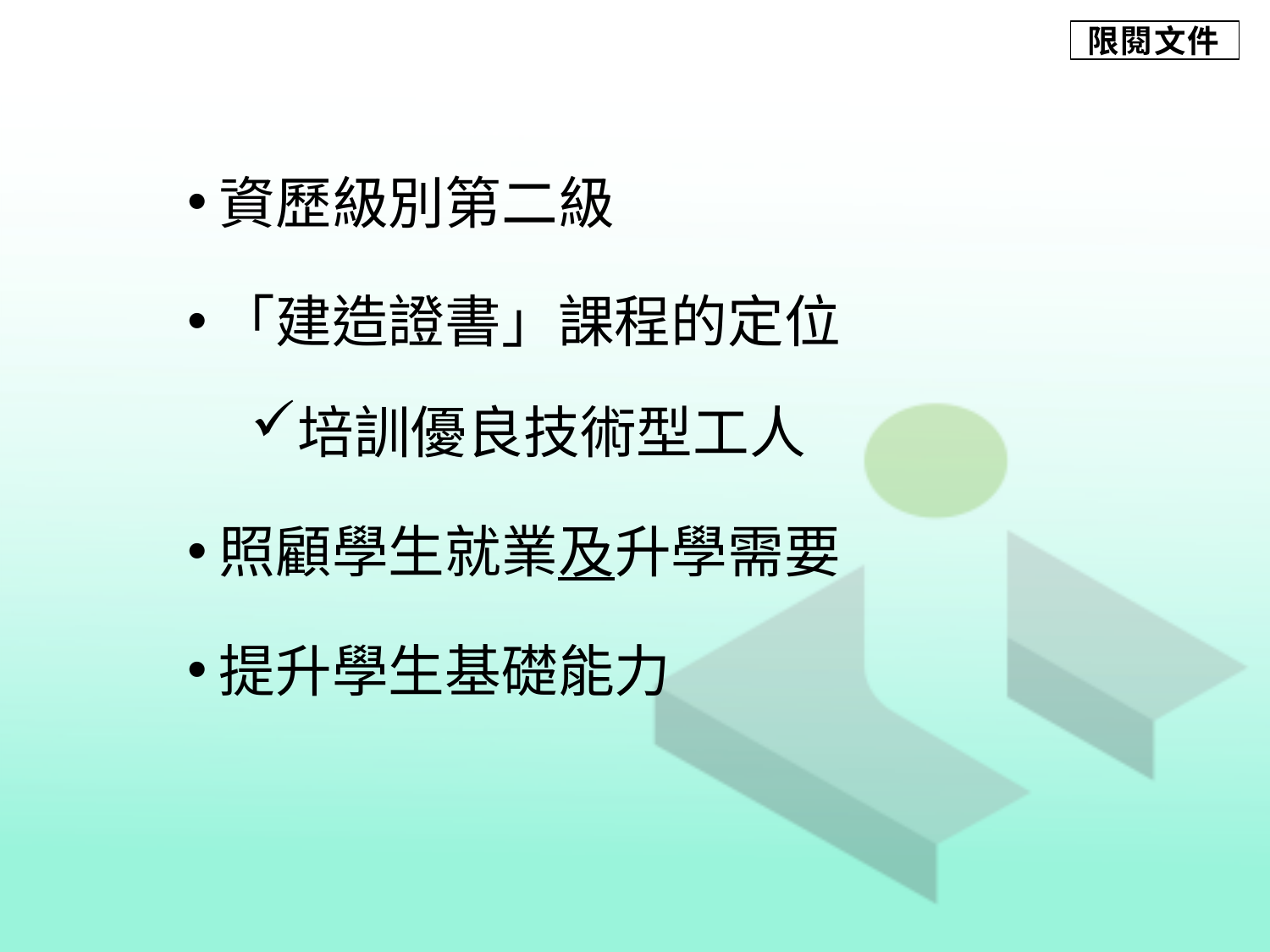

限閱文件
資歷級別第二級
「建造證書」課程的定位
培訓優良技術型工人
照顧學生就業及升學需要
提升學生基礎能力

3